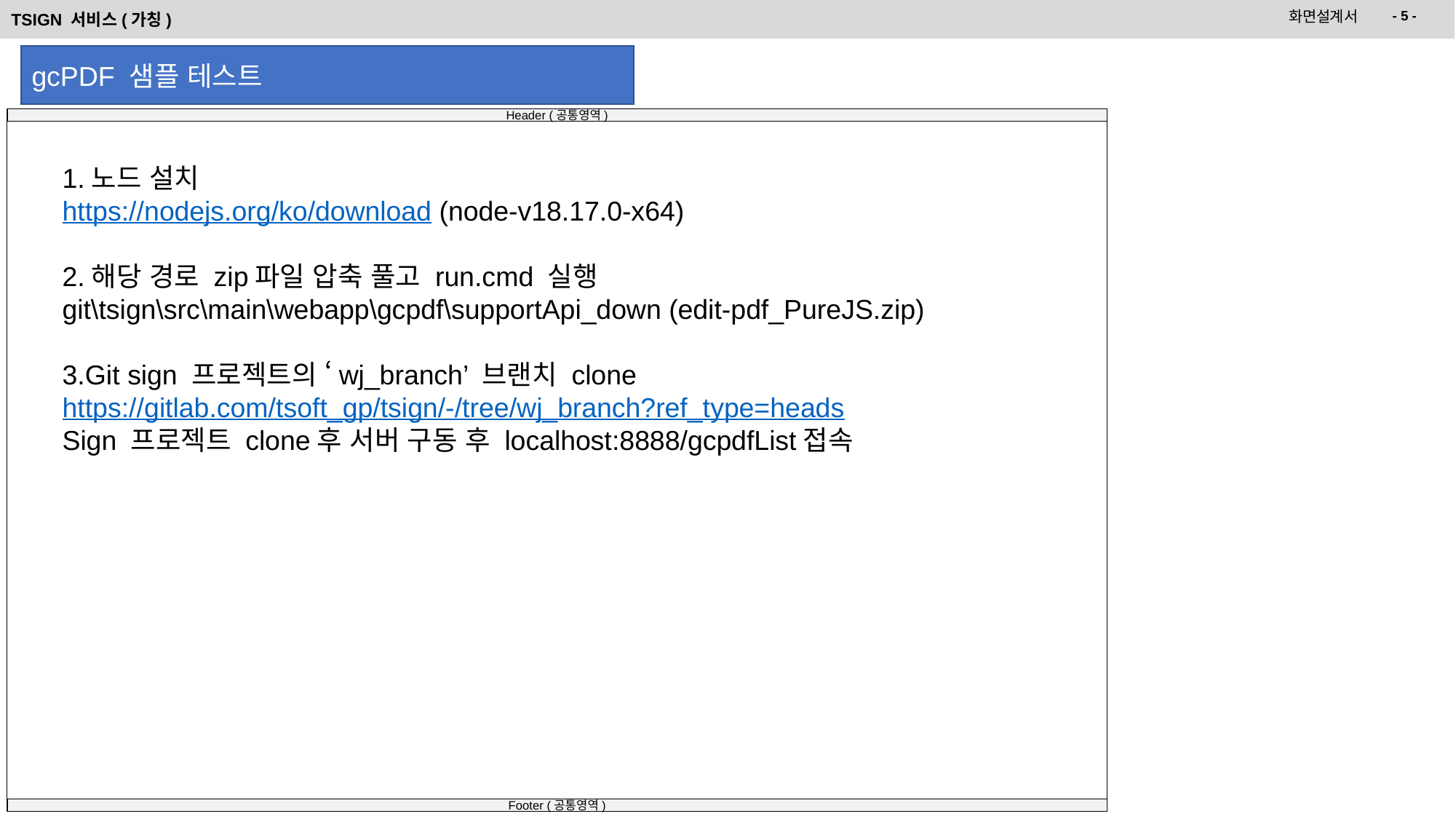

gcPDF 샘플 테스트
1.노드 설치
https://nodejs.org/ko/download (node-v18.17.0-x64)

2.해당 경로 zip파일 압축 풀고 run.cmd 실행
git\tsign\src\main\webapp\gcpdf\supportApi_down (edit-pdf_PureJS.zip)

3.Git sign 프로젝트의 ‘wj_branch’ 브랜치 clone
https://gitlab.com/tsoft_gp/tsign/-/tree/wj_branch?ref_type=heads
Sign 프로젝트 clone후 서버 구동 후 localhost:8888/gcpdfList접속